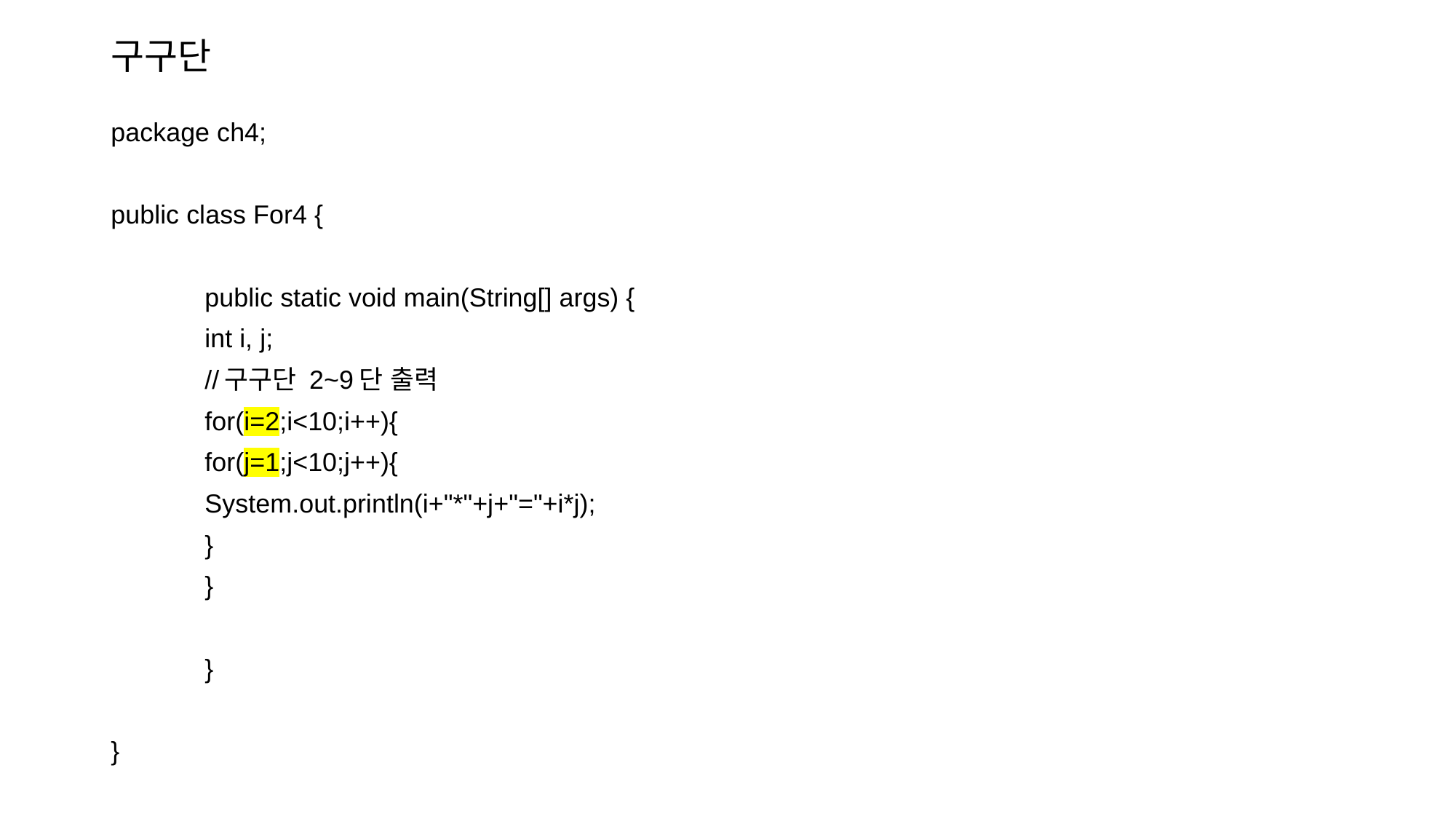

# 구구단
package ch4;

public class For4 {

	public static void main(String[] args) {
		int i, j;
		//구구단 2~9단 출력
		for(i=2;i<10;i++){
			for(j=1;j<10;j++){
				System.out.println(i+"*"+j+"="+i*j);
			}
		}

	}

}